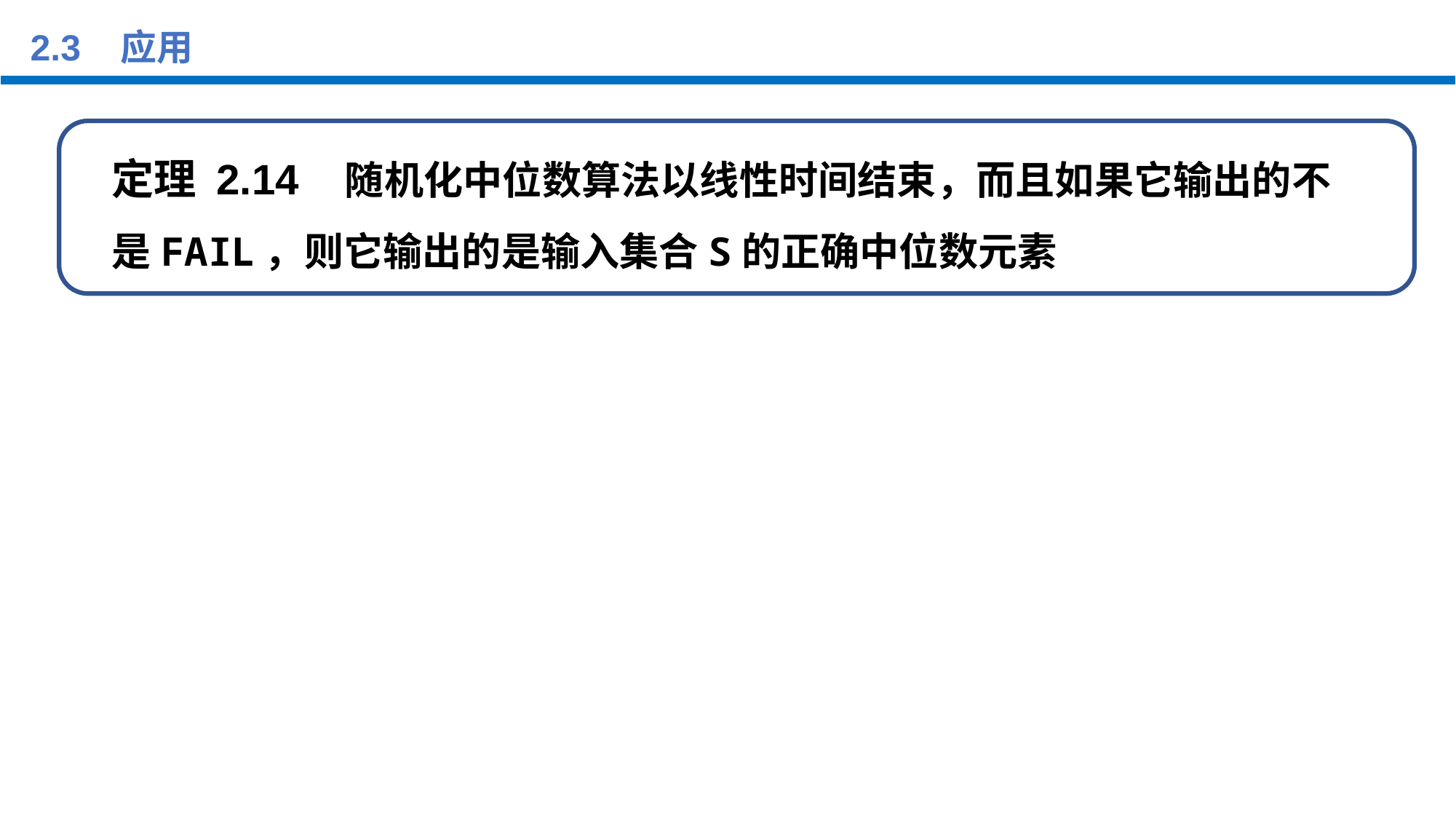

2.3   应用

定理 2.14   随机化中位数算法以线性时间结束，而且如果它输出的不是FAIL，则它输出的是输入集合S的正确中位数元素